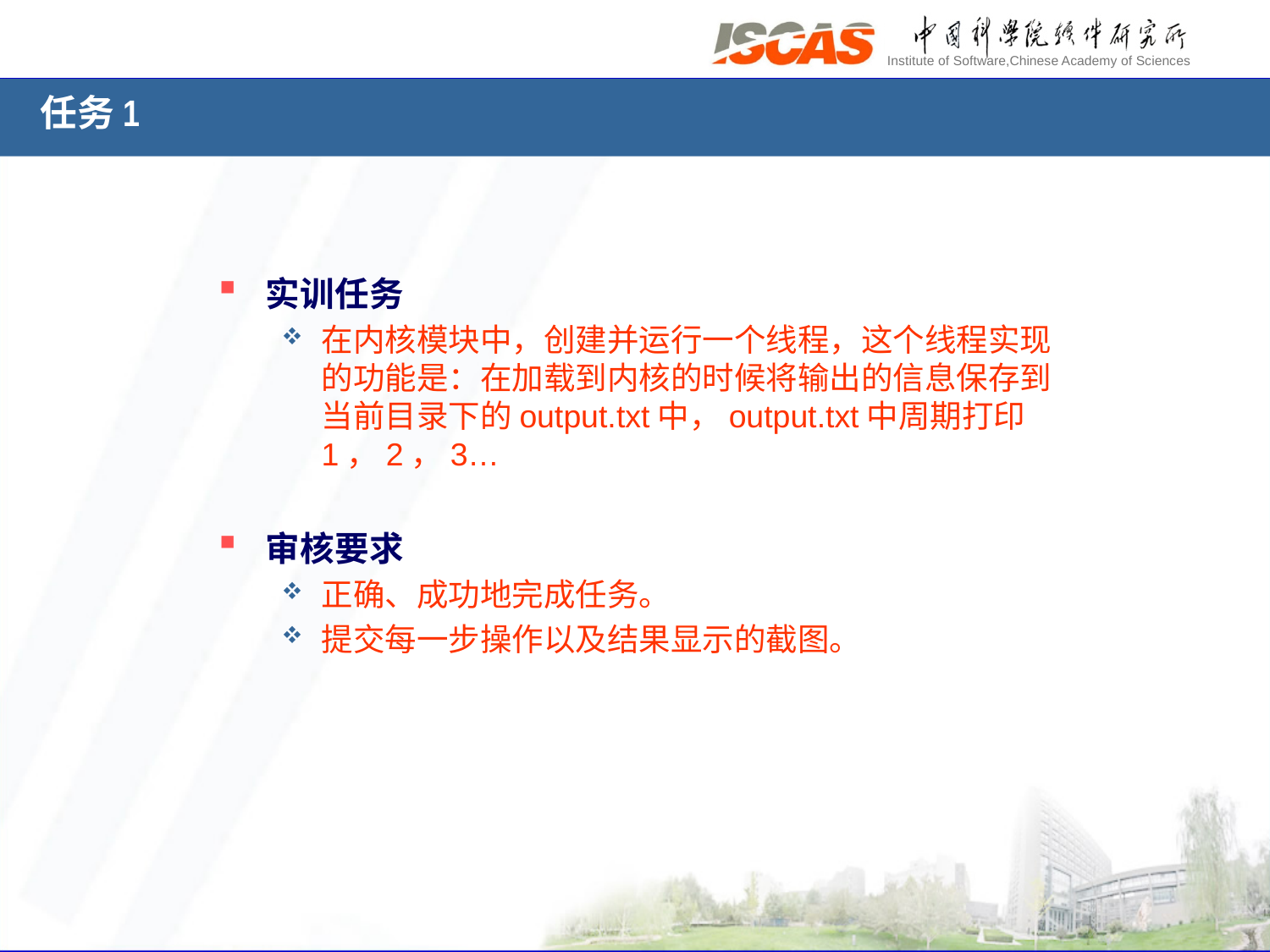

任务1
实训任务
在内核模块中，创建并运行一个线程，这个线程实现的功能是：在加载到内核的时候将输出的信息保存到当前目录下的output.txt中，output.txt中周期打印1，2，3…

审核要求
正确、成功地完成任务。
提交每一步操作以及结果显示的截图。